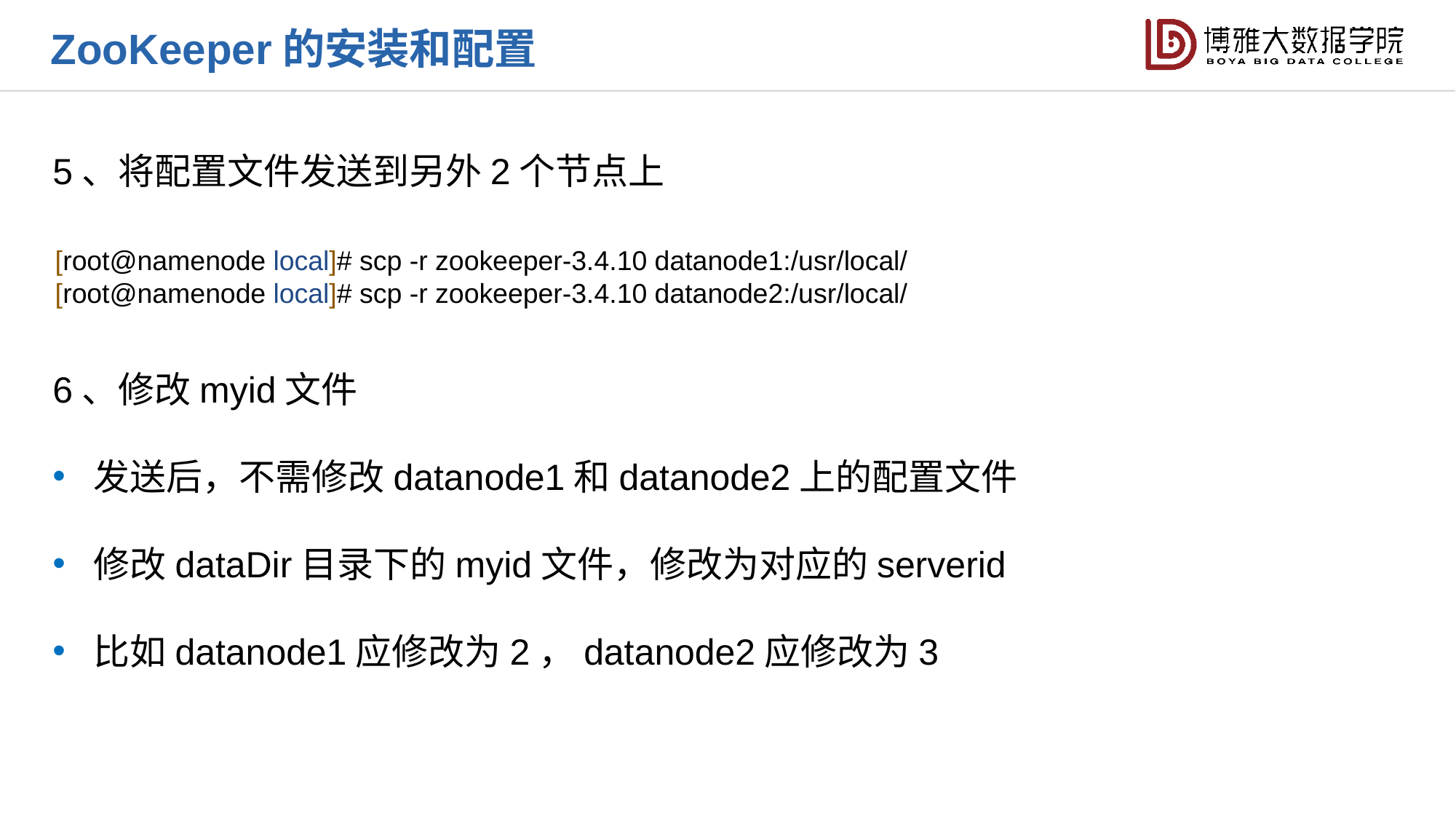

ZooKeeper的安装和配置
5、将配置文件发送到另外2个节点上

6、修改myid文件

发送后，不需修改datanode1和datanode2上的配置文件

修改dataDir目录下的myid文件，修改为对应的serverid

比如datanode1应修改为2，datanode2应修改为3

[root@namenode local]# scp -r zookeeper-3.4.10 datanode1:/usr/local/
[root@namenode local]# scp -r zookeeper-3.4.10 datanode2:/usr/local/